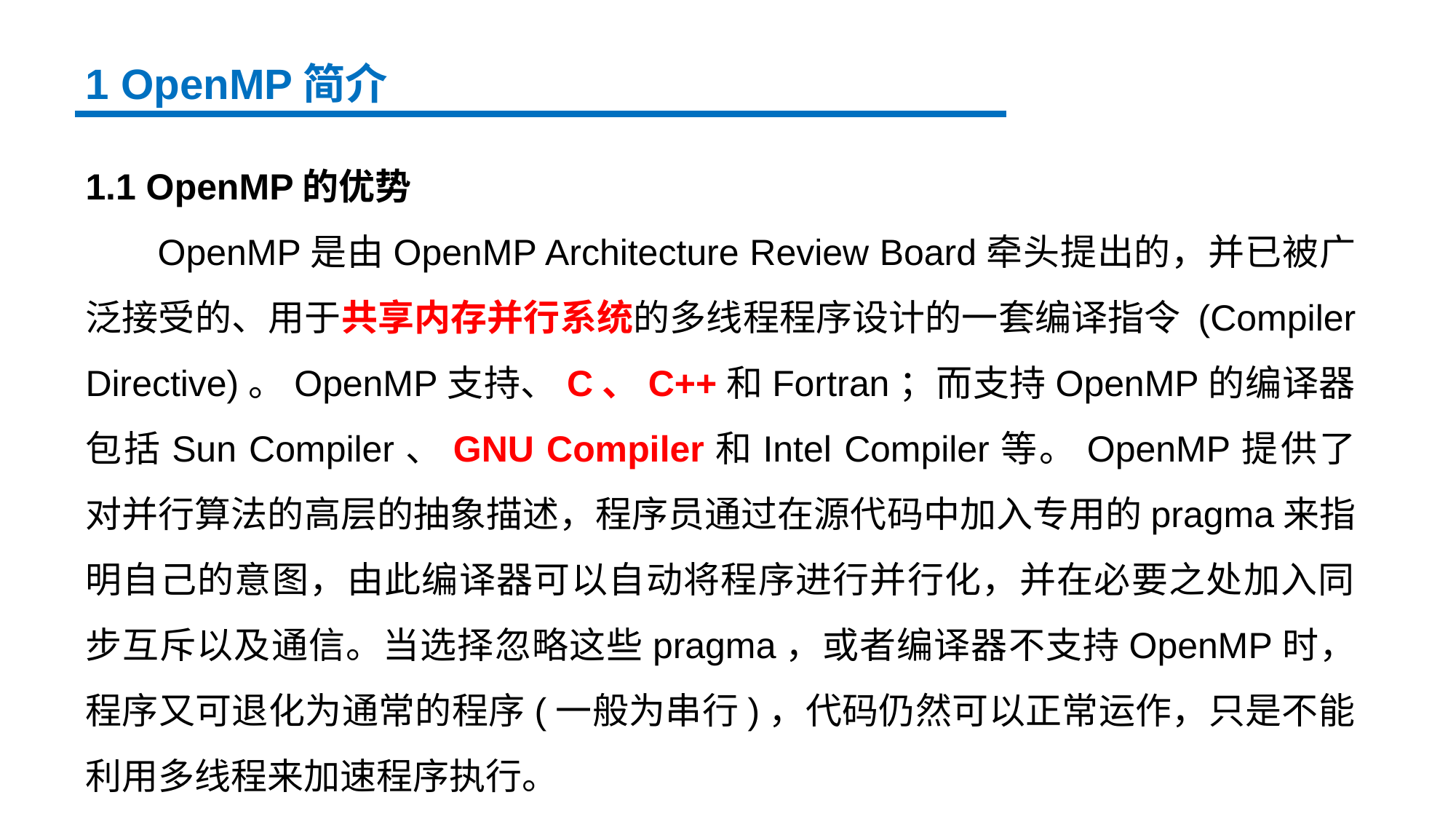

1 OpenMP简介
1.1 OpenMP的优势
        OpenMP是由OpenMP Architecture Review Board牵头提出的，并已被广泛接受的、用于共享内存并行系统的多线程程序设计的一套编译指令 (Compiler Directive)。OpenMP支持、C、C++和Fortran；而支持OpenMP的编译器包括Sun Compiler、GNU Compiler和Intel Compiler等。OpenMP提供了对并行算法的高层的抽象描述，程序员通过在源代码中加入专用的pragma来指明自己的意图，由此编译器可以自动将程序进行并行化，并在必要之处加入同步互斥以及通信。当选择忽略这些pragma，或者编译器不支持OpenMP时，程序又可退化为通常的程序(一般为串行)，代码仍然可以正常运作，只是不能利用多线程来加速程序执行。